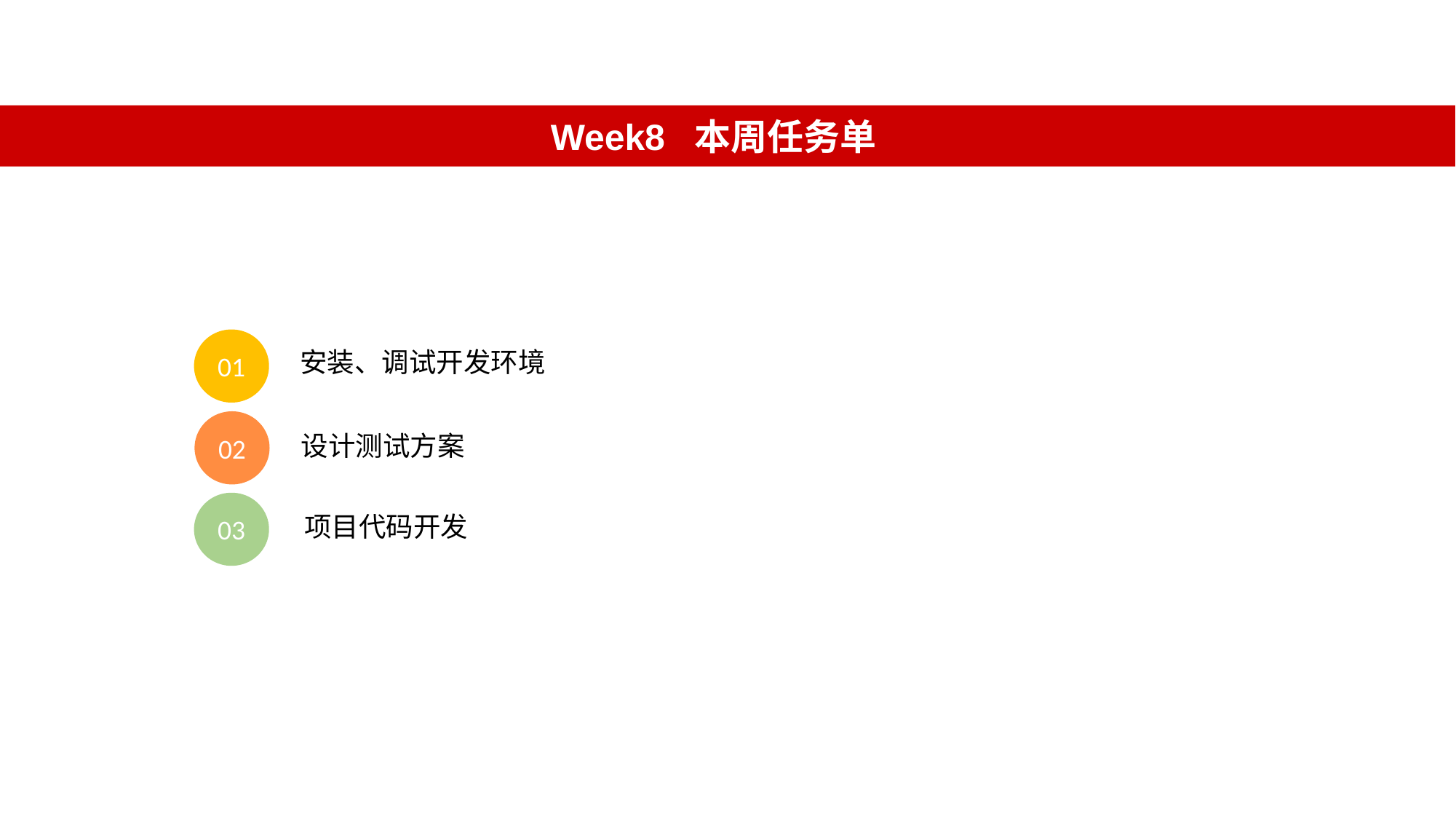

Week8  本周任务单
01
安装、调试开发环境
02
设计测试方案
03
项目代码开发